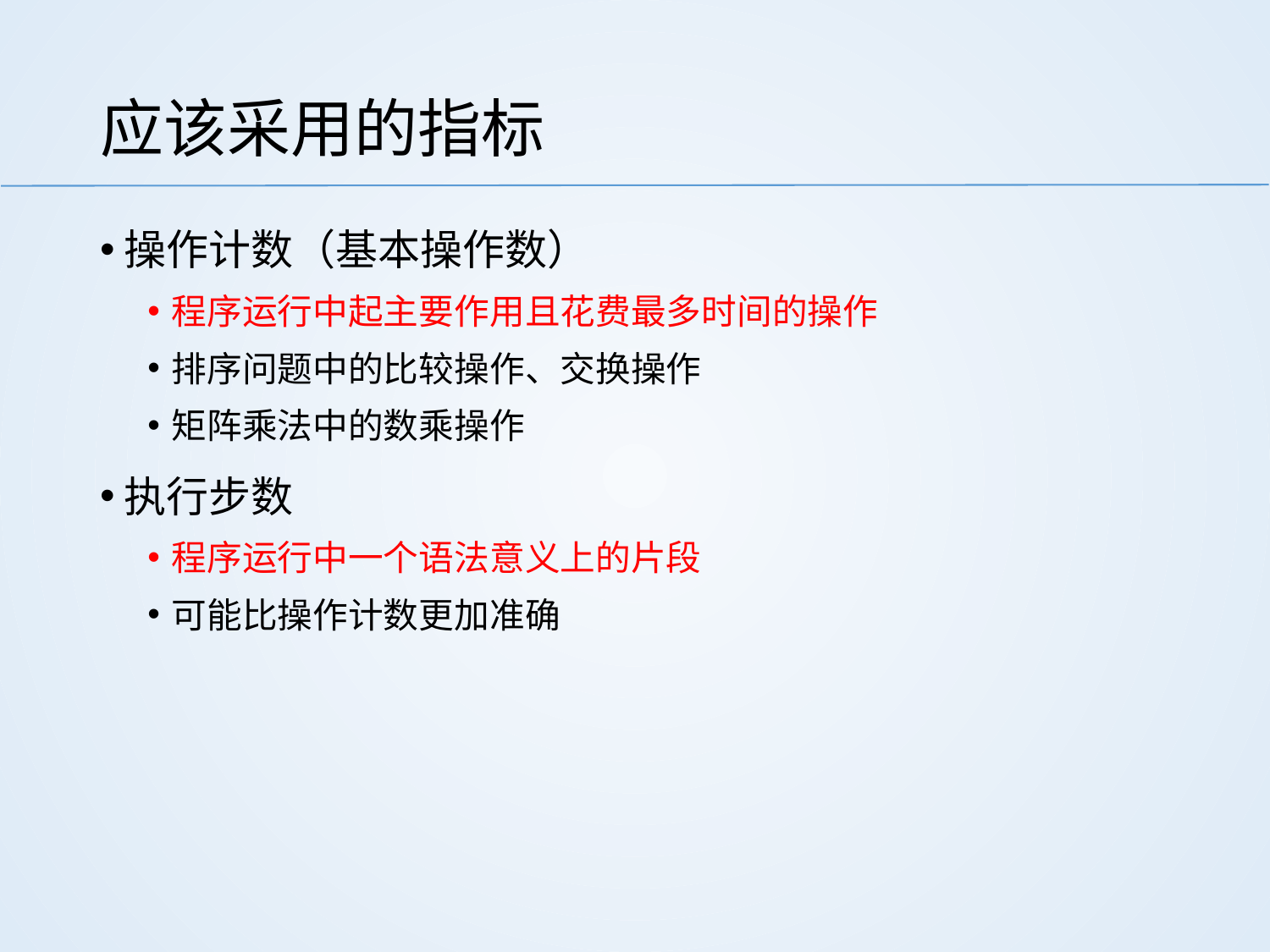

# 应该采用的指标
操作计数（基本操作数）
程序运行中起主要作用且花费最多时间的操作
排序问题中的比较操作、交换操作
矩阵乘法中的数乘操作
执行步数
程序运行中一个语法意义上的片段
可能比操作计数更加准确
40